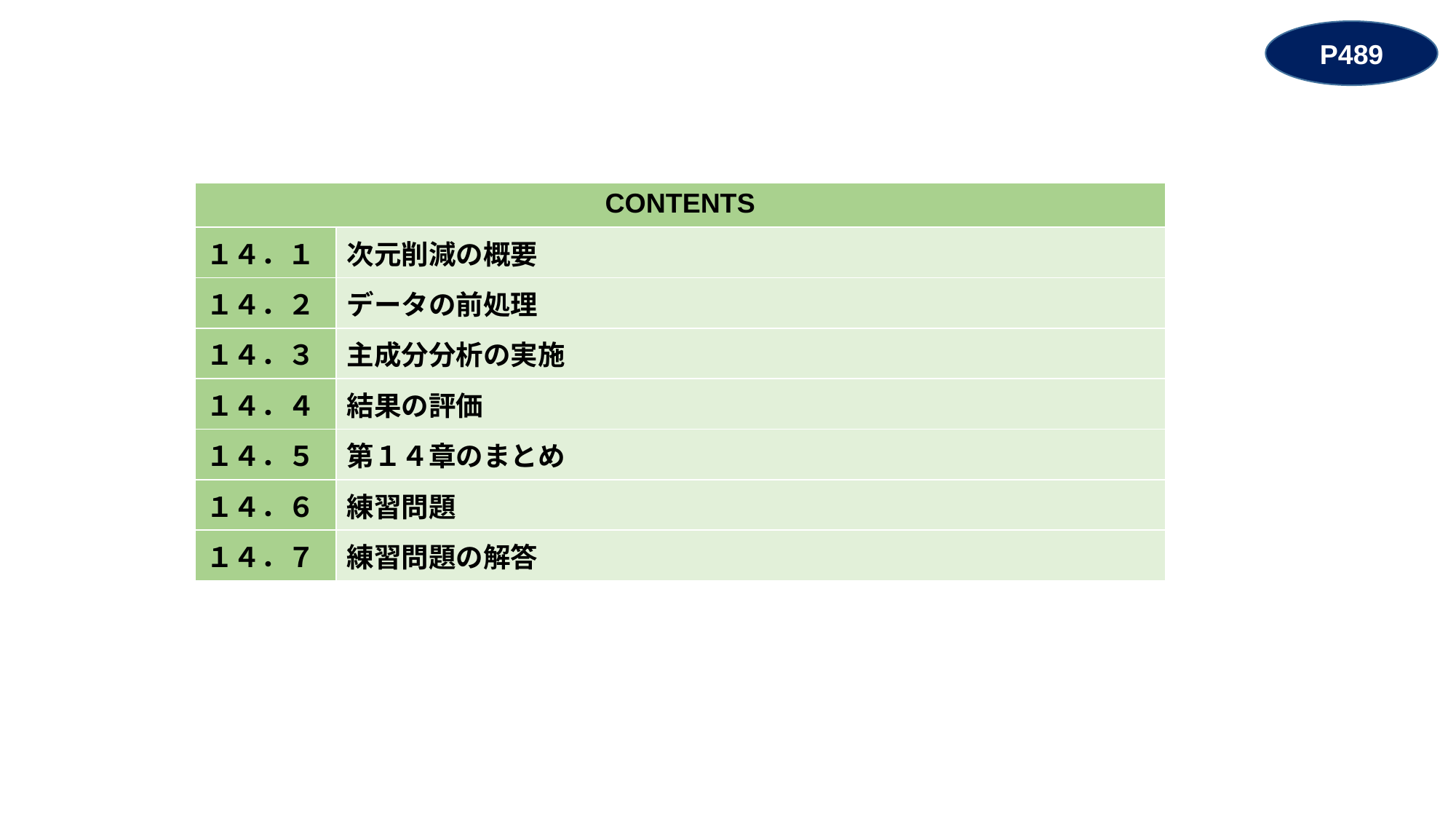

P489
| CONTENTS |  |
| --- | --- |
| １４．１ | 次元削減の概要 |
| １４．２ | データの前処理 |
| １４．３ | 主成分分析の実施 |
| １４．４ | 結果の評価 |
| １４．５ | 第１４章のまとめ |
| １４．６ | 練習問題 |
| １４．７ | 練習問題の解答 |